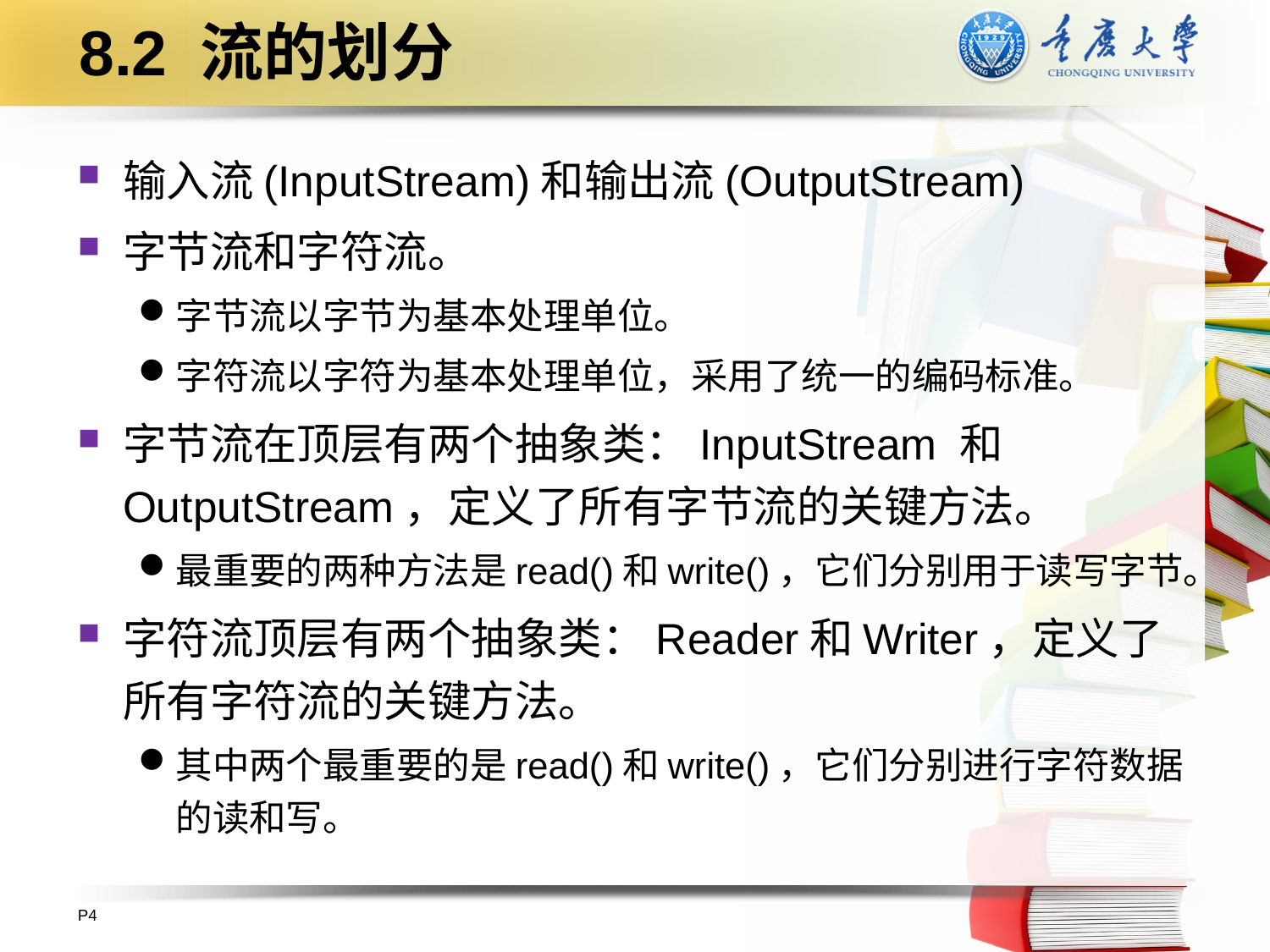

# 8.2 流的划分
输入流(InputStream)和输出流(OutputStream)
字节流和字符流。
字节流以字节为基本处理单位。
字符流以字符为基本处理单位，采用了统一的编码标准。
字节流在顶层有两个抽象类：InputStream 和 OutputStream，定义了所有字节流的关键方法。
最重要的两种方法是read()和write()，它们分别用于读写字节。
字符流顶层有两个抽象类：Reader和Writer，定义了所有字符流的关键方法。
其中两个最重要的是read()和write()，它们分别进行字符数据的读和写。
P4